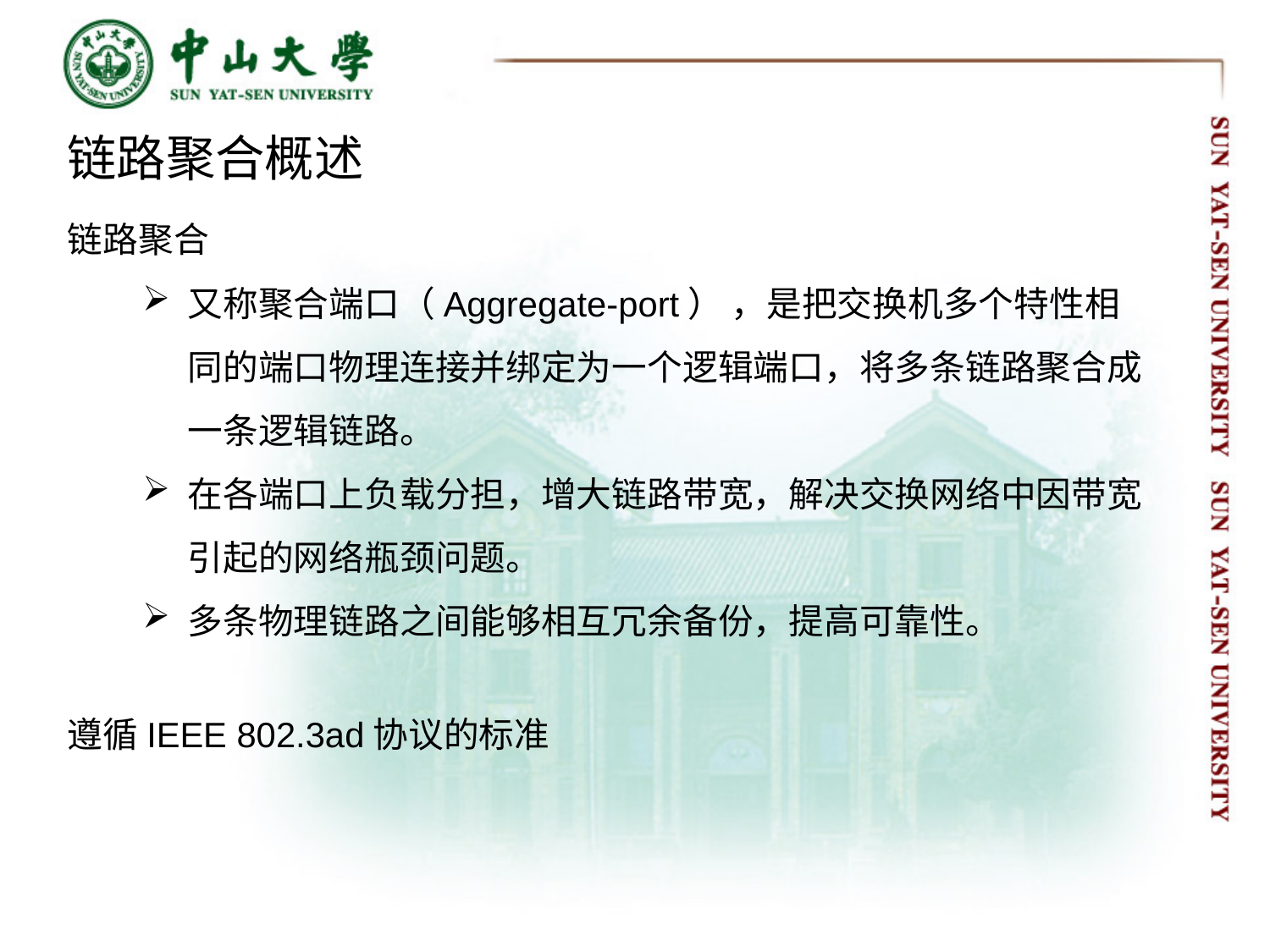

链路聚合概述
链路聚合
又称聚合端口（Aggregate-port） ，是把交换机多个特性相同的端口物理连接并绑定为一个逻辑端口，将多条链路聚合成一条逻辑链路。
在各端口上负载分担，增大链路带宽，解决交换网络中因带宽引起的网络瓶颈问题。
多条物理链路之间能够相互冗余备份，提高可靠性。

遵循IEEE 802.3ad协议的标准